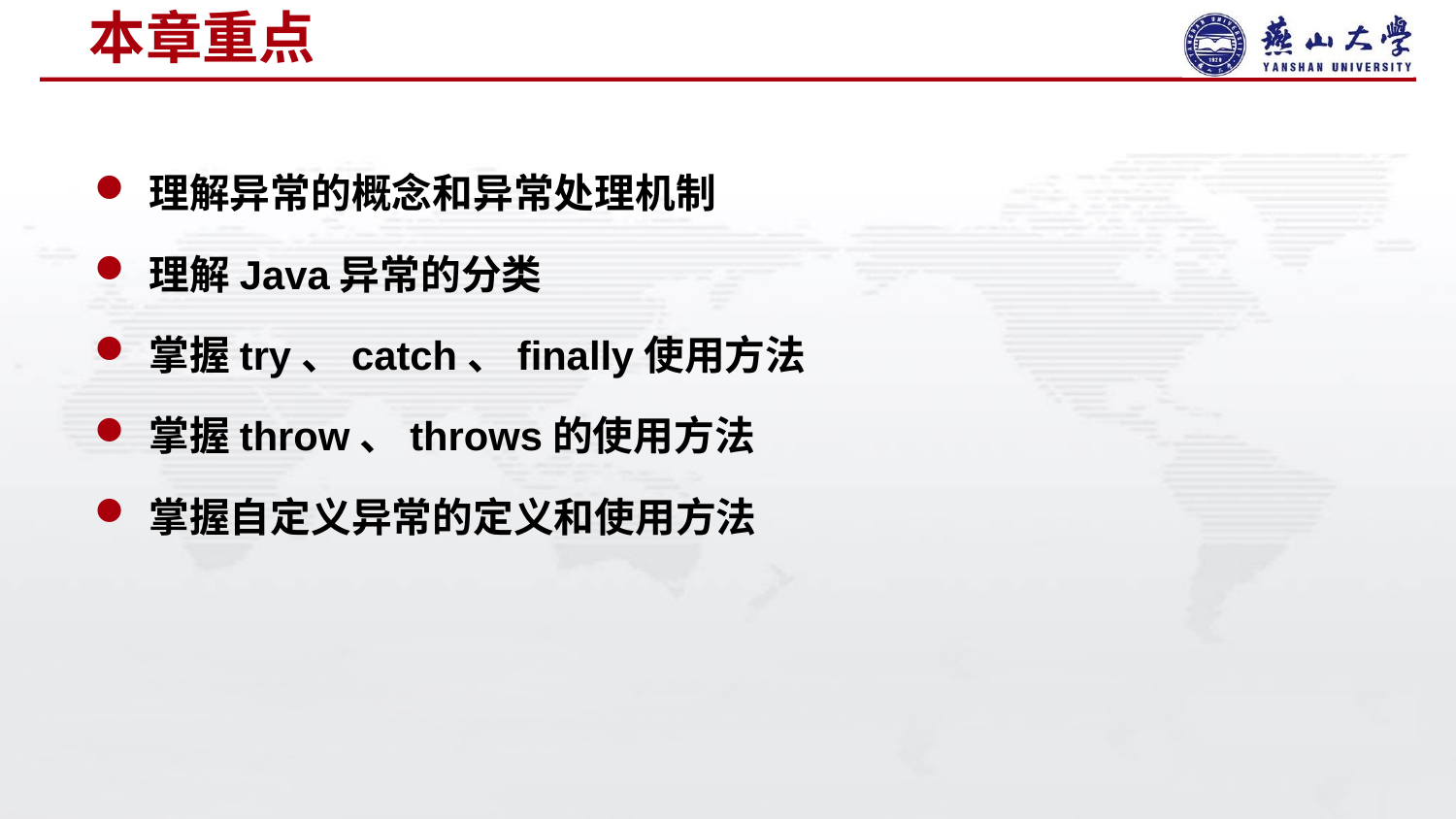

# 本章重点
理解异常的概念和异常处理机制
理解Java异常的分类
掌握try、catch、finally使用方法
掌握throw、throws的使用方法
掌握自定义异常的定义和使用方法